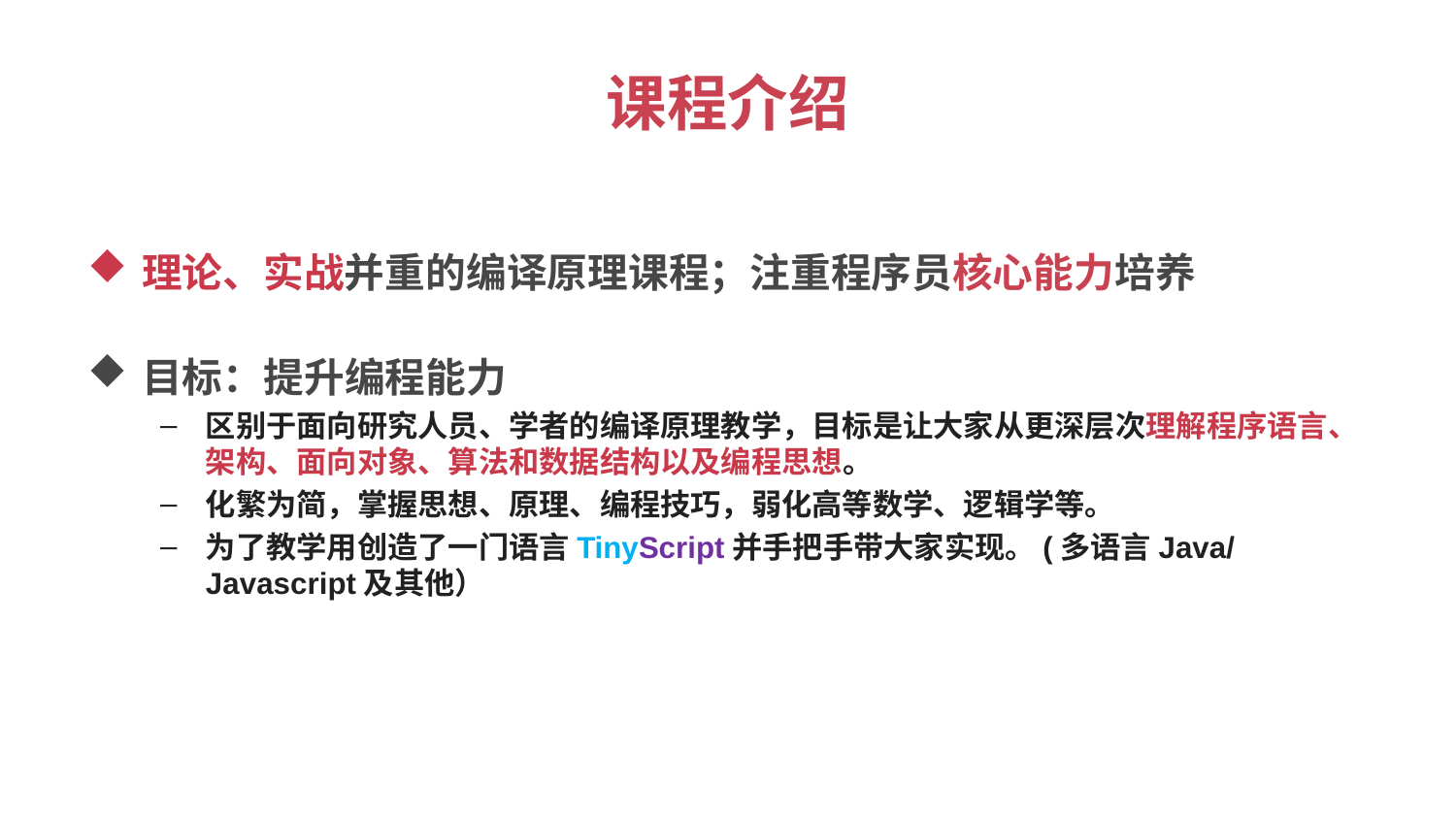

# 课程介绍
理论、实战并重的编译原理课程；注重程序员核心能力培养
目标：提升编程能力
区别于面向研究人员、学者的编译原理教学，目标是让大家从更深层次理解程序语言、架构、面向对象、算法和数据结构以及编程思想。
化繁为简，掌握思想、原理、编程技巧，弱化高等数学、逻辑学等。
为了教学用创造了一门语言TinyScript并手把手带大家实现。(多语言Java/Javascript及其他）